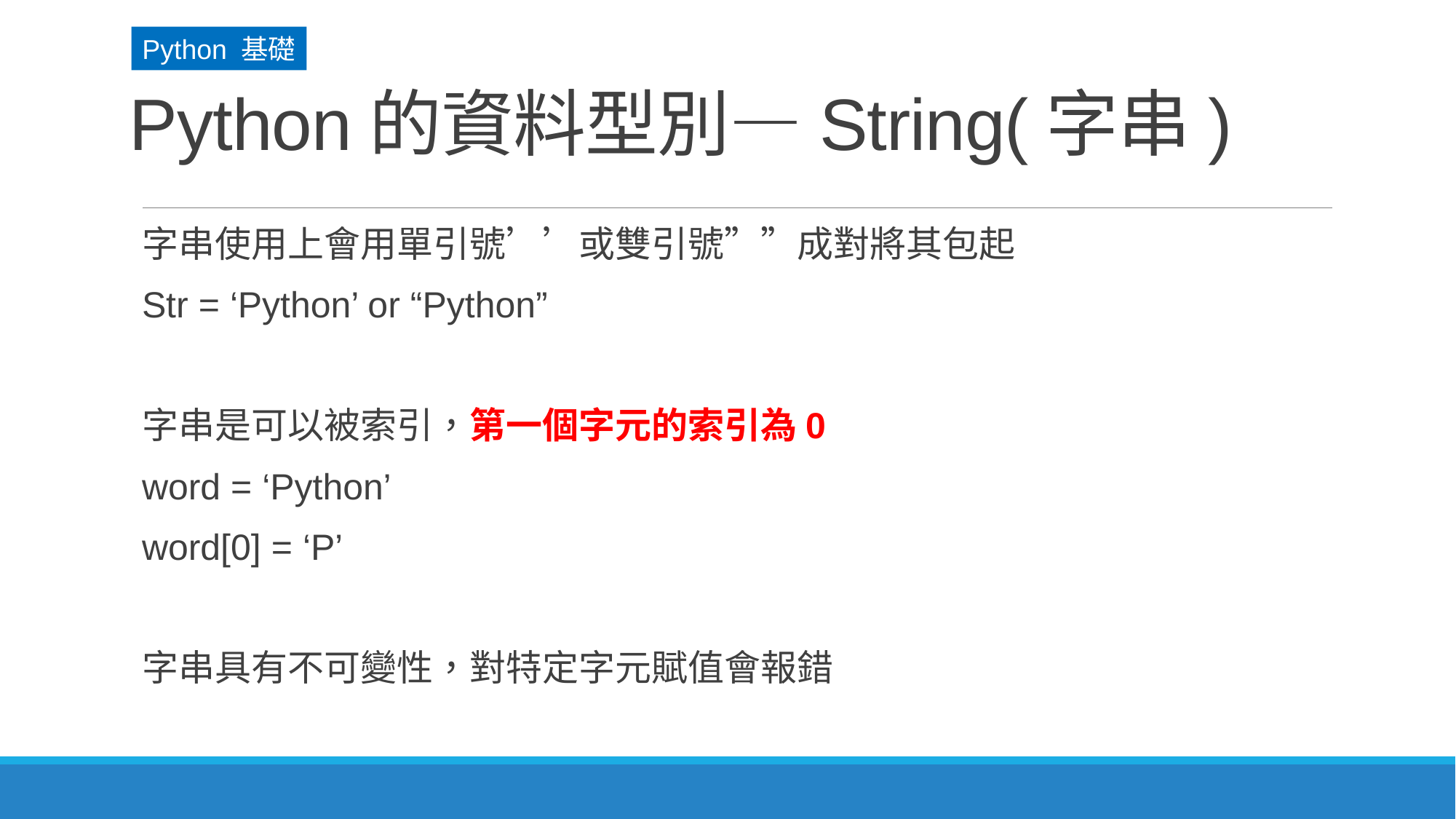

Python 基礎
# Python的資料型別—String(字串)
字串使用上會用單引號’’或雙引號””成對將其包起
Str = ‘Python’ or “Python”

字串是可以被索引，第一個字元的索引為0
word = ‘Python’
word[0] = ‘P’

字串具有不可變性，對特定字元賦值會報錯